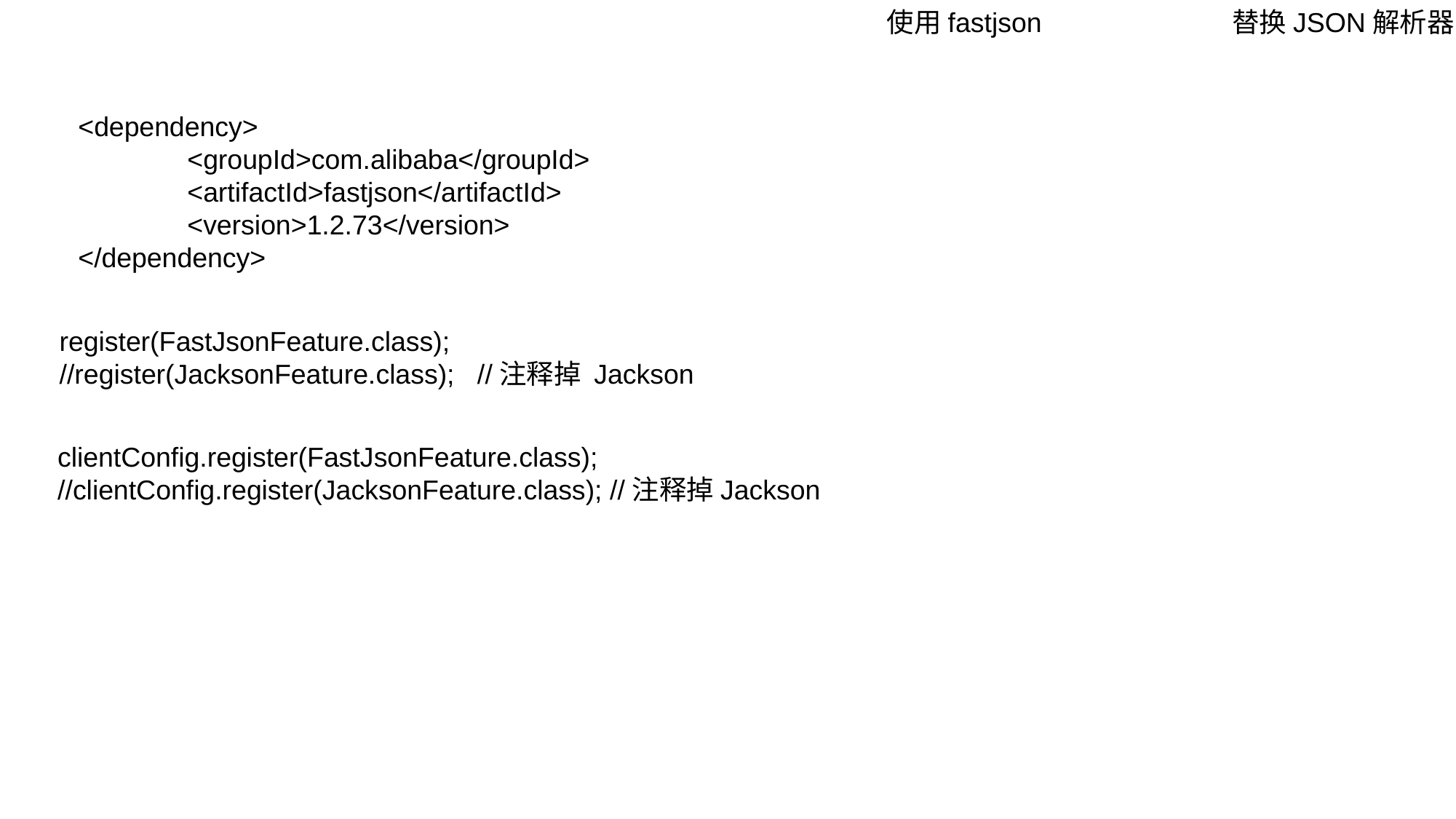

使用fastjson
替换JSON解析器
<dependency>
	<groupId>com.alibaba</groupId>
	<artifactId>fastjson</artifactId>
	<version>1.2.73</version>
</dependency>
register(FastJsonFeature.class);
//register(JacksonFeature.class);   //注释掉 Jackson
clientConfig.register(FastJsonFeature.class);
//clientConfig.register(JacksonFeature.class); //注释掉Jackson